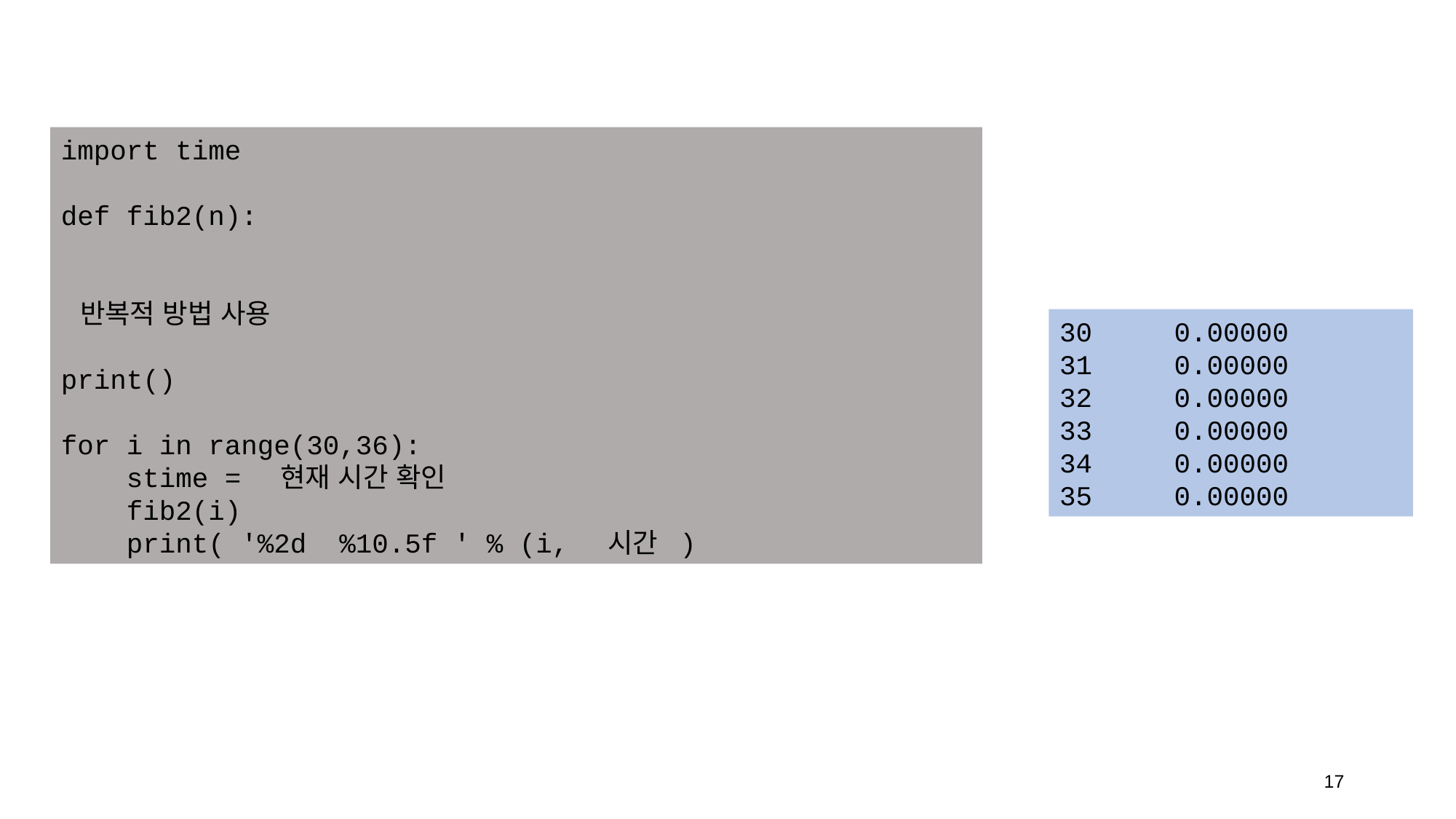

import time

def fib2(n):

  반복적 방법 사용

print()

for i in range(30,36):
    stime =  현재 시간 확인
    fib2(i)
    print( '%2d  %10.5f ' % (i,  시간  )
30     0.00000
31     0.00000
32     0.00000
33     0.00000
34     0.00000
35     0.00000
17